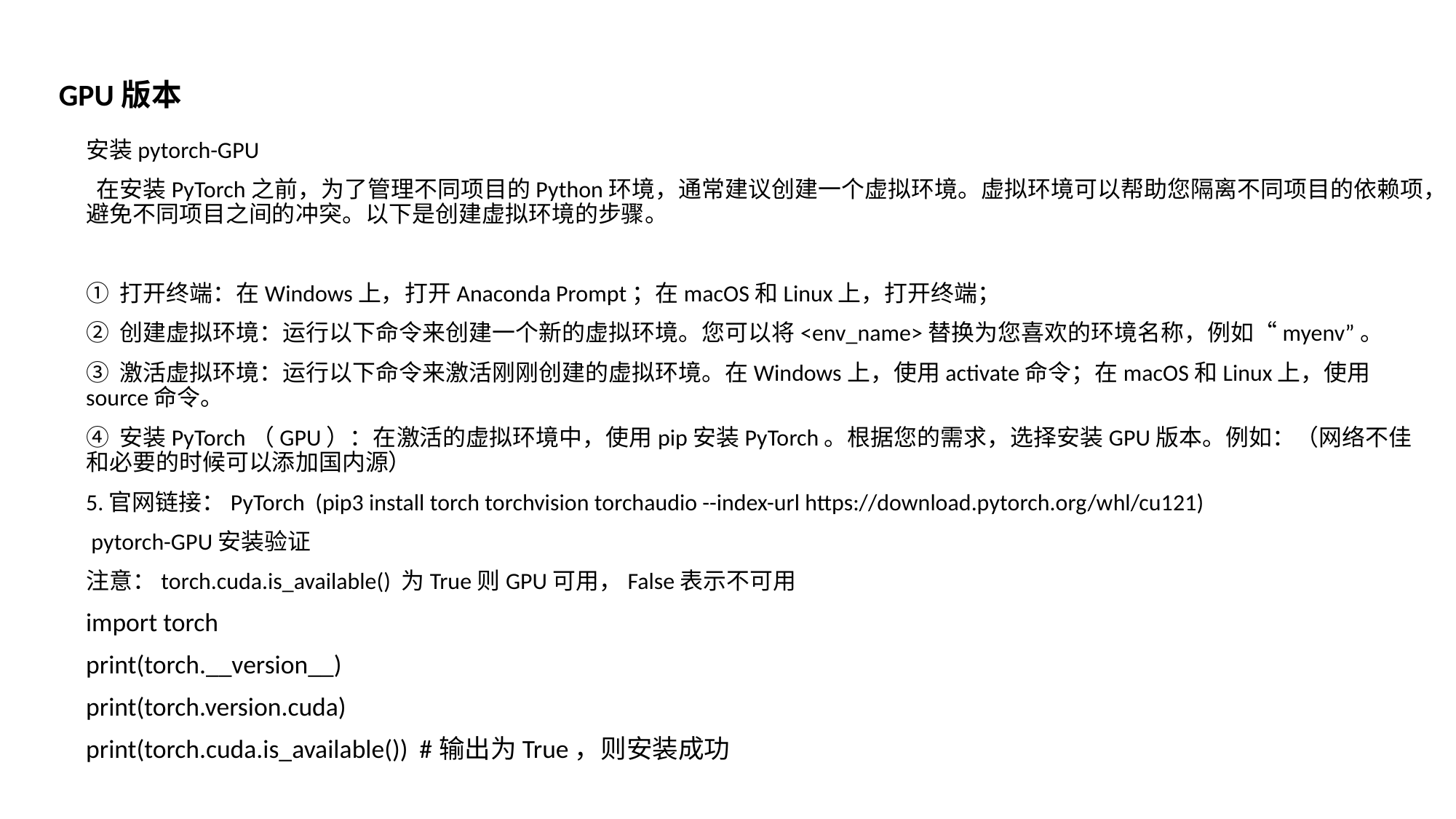

# GPU版本
安装pytorch-GPU
 在安装PyTorch之前，为了管理不同项目的Python环境，通常建议创建一个虚拟环境。虚拟环境可以帮助您隔离不同项目的依赖项，避免不同项目之间的冲突。以下是创建虚拟环境的步骤。

① 打开终端：在Windows上，打开Anaconda Prompt；在macOS和Linux上，打开终端；
② 创建虚拟环境：运行以下命令来创建一个新的虚拟环境。您可以将<env_name>替换为您喜欢的环境名称，例如“myenv”。
③ 激活虚拟环境：运行以下命令来激活刚刚创建的虚拟环境。在Windows上，使用activate命令；在macOS和Linux上，使用source命令。
④ 安装PyTorch（GPU）：在激活的虚拟环境中，使用pip安装PyTorch。根据您的需求，选择安装GPU版本。例如：（网络不佳和必要的时候可以添加国内源）
5.官网链接：PyTorch  (pip3 install torch torchvision torchaudio --index-url https://download.pytorch.org/whl/cu121)
 pytorch-GPU安装验证
注意：torch.cuda.is_available() 为True则GPU可用，False表示不可用
import torch
print(torch.__version__)
print(torch.version.cuda)
print(torch.cuda.is_available())  #输出为True，则安装成功